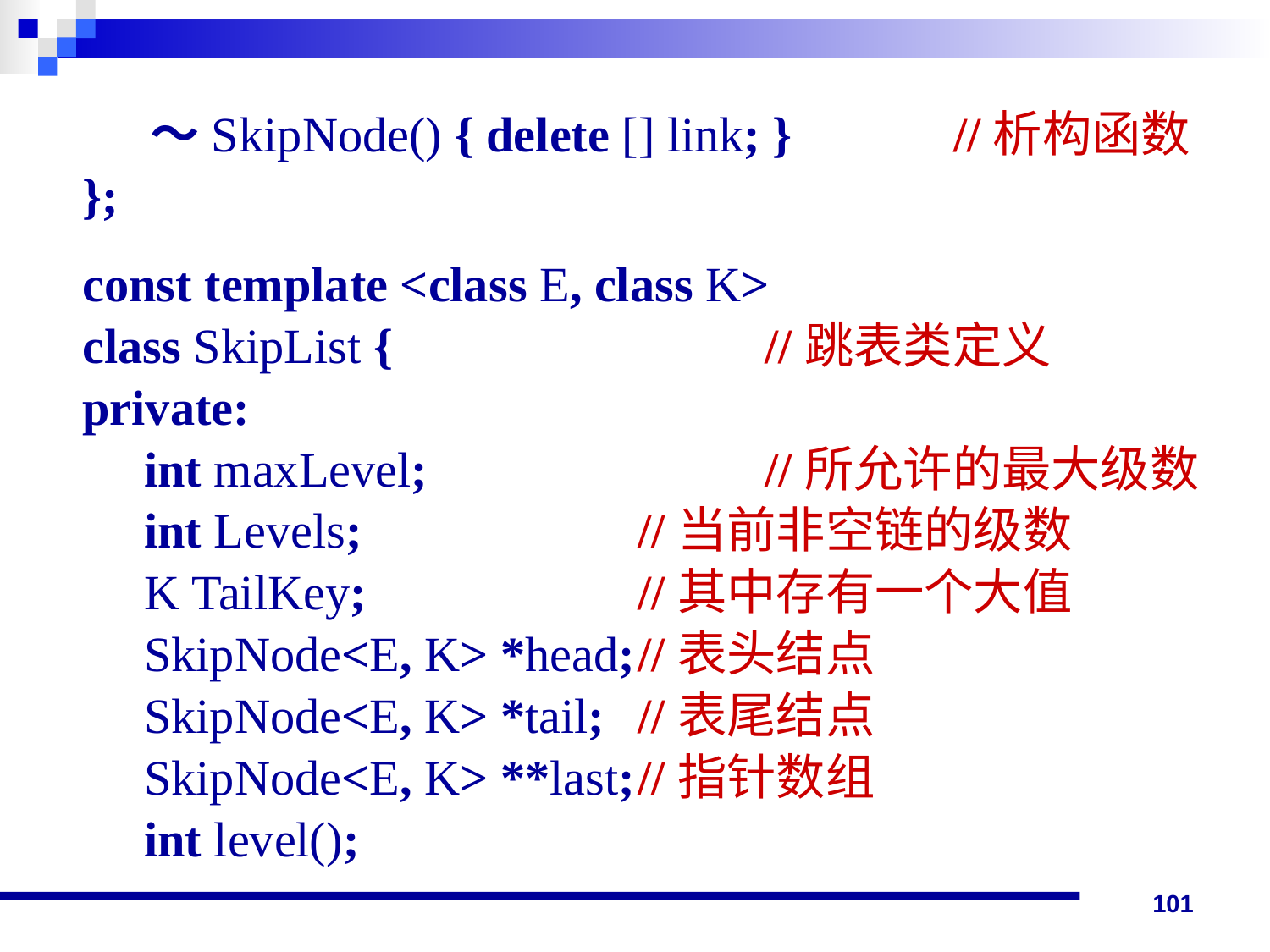

～SkipNode() { delete [] link; }	     //析构函数
};

const template <class E, class K>
class SkipList {			//跳表类定义
private:
     int maxLevel;			//所允许的最大级数
     int Levels;			//当前非空链的级数
     K TailKey;			//其中存有一个大值
     SkipNode<E, K> *head;	//表头结点
     SkipNode<E, K> *tail;	//表尾结点
     SkipNode<E, K> **last;	//指针数组
     int level();
101